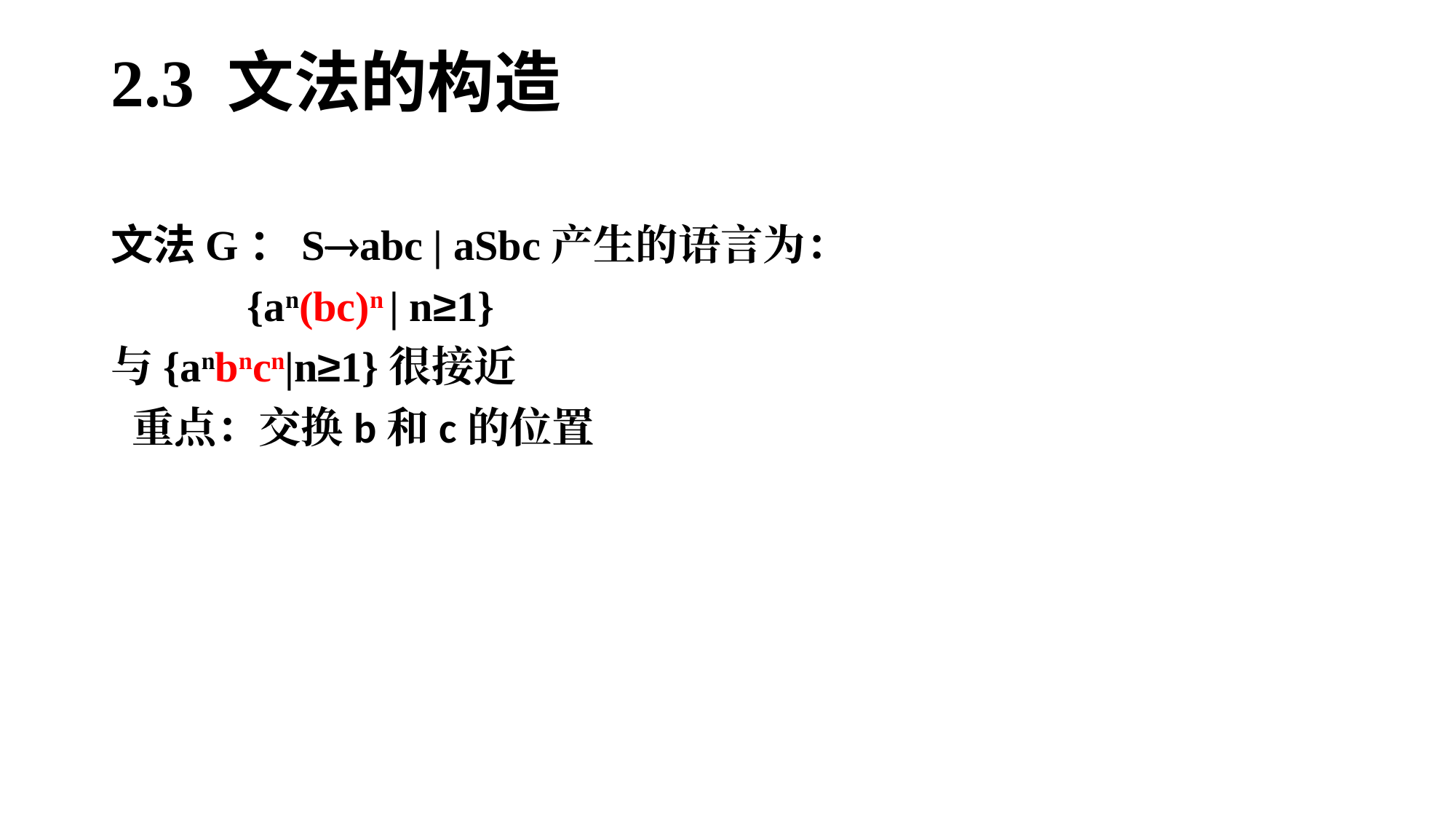

# 2.3 文法的构造
文法G：S→abc | aSbc产生的语言为：
		{an(bc)n | n≥1}
与{anbncn|n≥1}很接近
 重点：交换b和c的位置
6